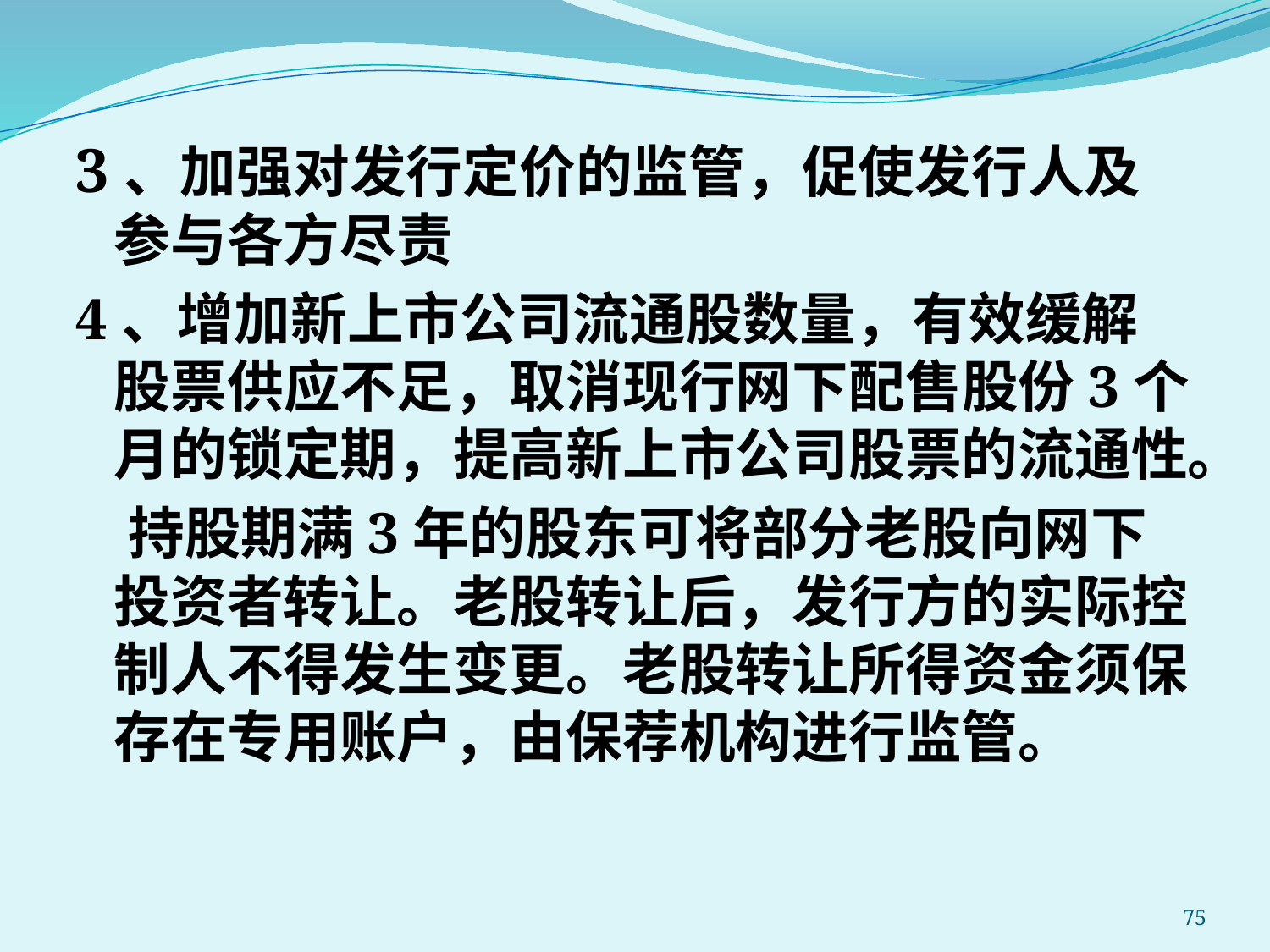

3、加强对发行定价的监管，促使发行人及参与各方尽责
4、增加新上市公司流通股数量，有效缓解股票供应不足，取消现行网下配售股份3个月的锁定期，提高新上市公司股票的流通性。
   持股期满3年的股东可将部分老股向网下投资者转让。老股转让后，发行方的实际控制人不得发生变更。老股转让所得资金须保存在专用账户，由保荐机构进行监管。

75